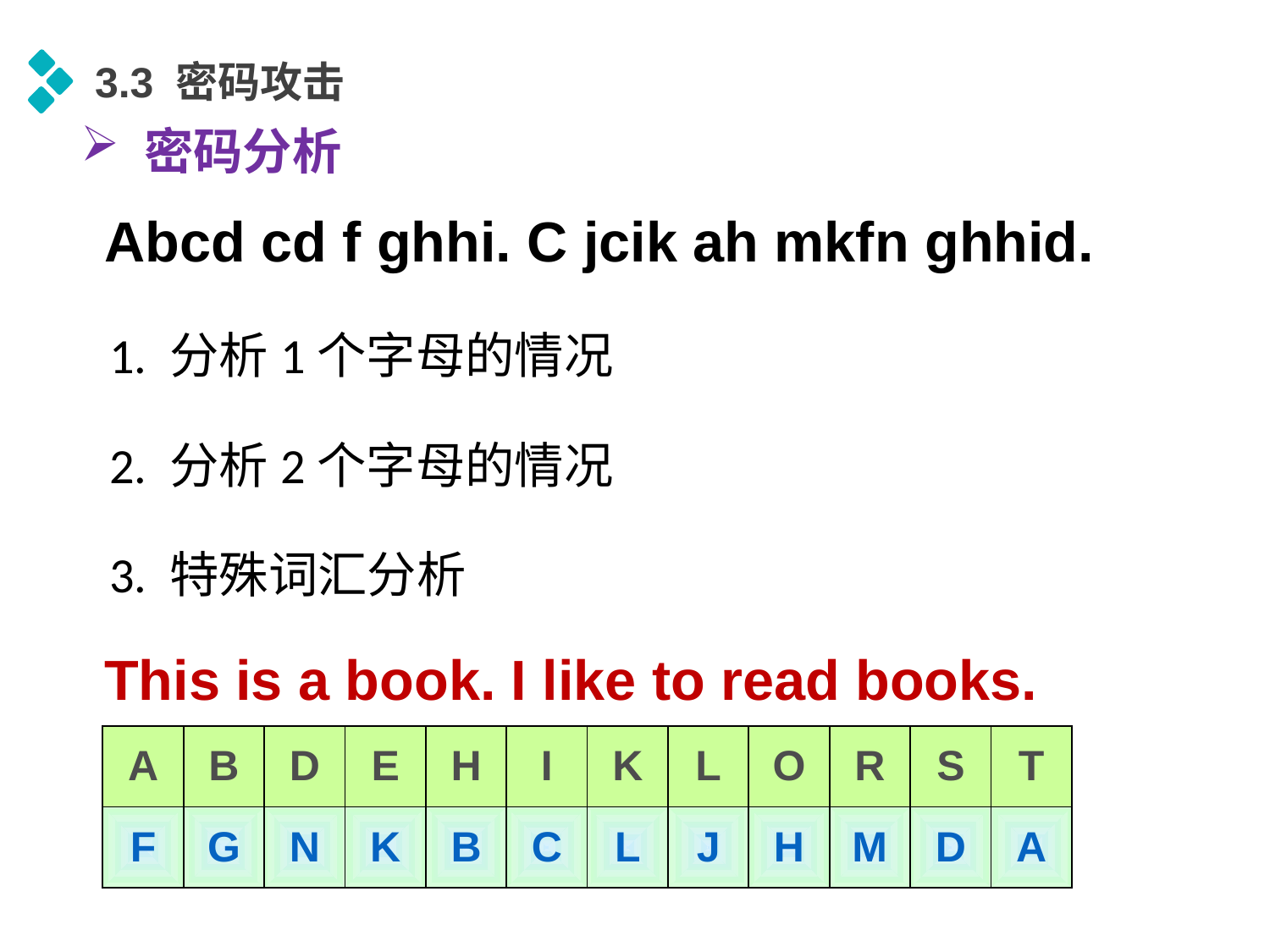

3.3 密码攻击

密码分析
Abcd cd f ghhi. C jcik ah mkfn ghhid.
1. 分析1个字母的情况
2. 分析2个字母的情况
3. 特殊词汇分析
This is a book. I like to read books.
| A | B | D | E | H | I | K | L | O | R | S | T |
| --- | --- | --- | --- | --- | --- | --- | --- | --- | --- | --- | --- |
| F | G | N | K | B | C | L | J | H | M | D | A |